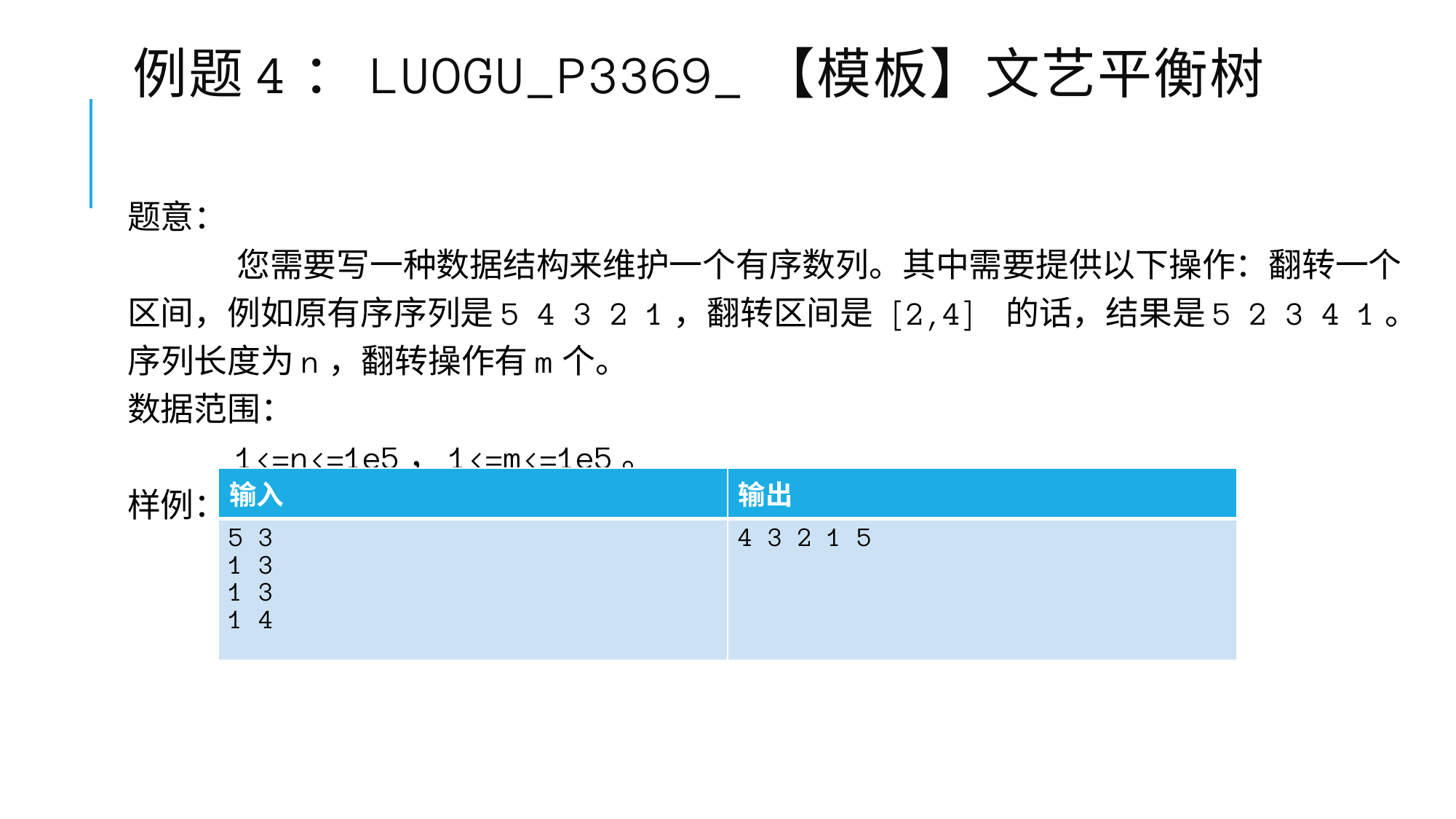

# 例题4：Luogu_P3369_【模板】文艺平衡树
题意：
	您需要写一种数据结构来维护一个有序数列。其中需要提供以下操作：翻转一个区间，例如原有序序列是5 4 3 2 1，翻转区间是 [2,4] 的话，结果是5 2 3 4 1。序列长度为n，翻转操作有m个。
数据范围：
	1<=n<=1e5，1<=m<=1e5。
样例：

| 输入 | 输出 |
| --- | --- |
| 5 3 1 3 1 3 1 4 | 4 3 2 1 5 |